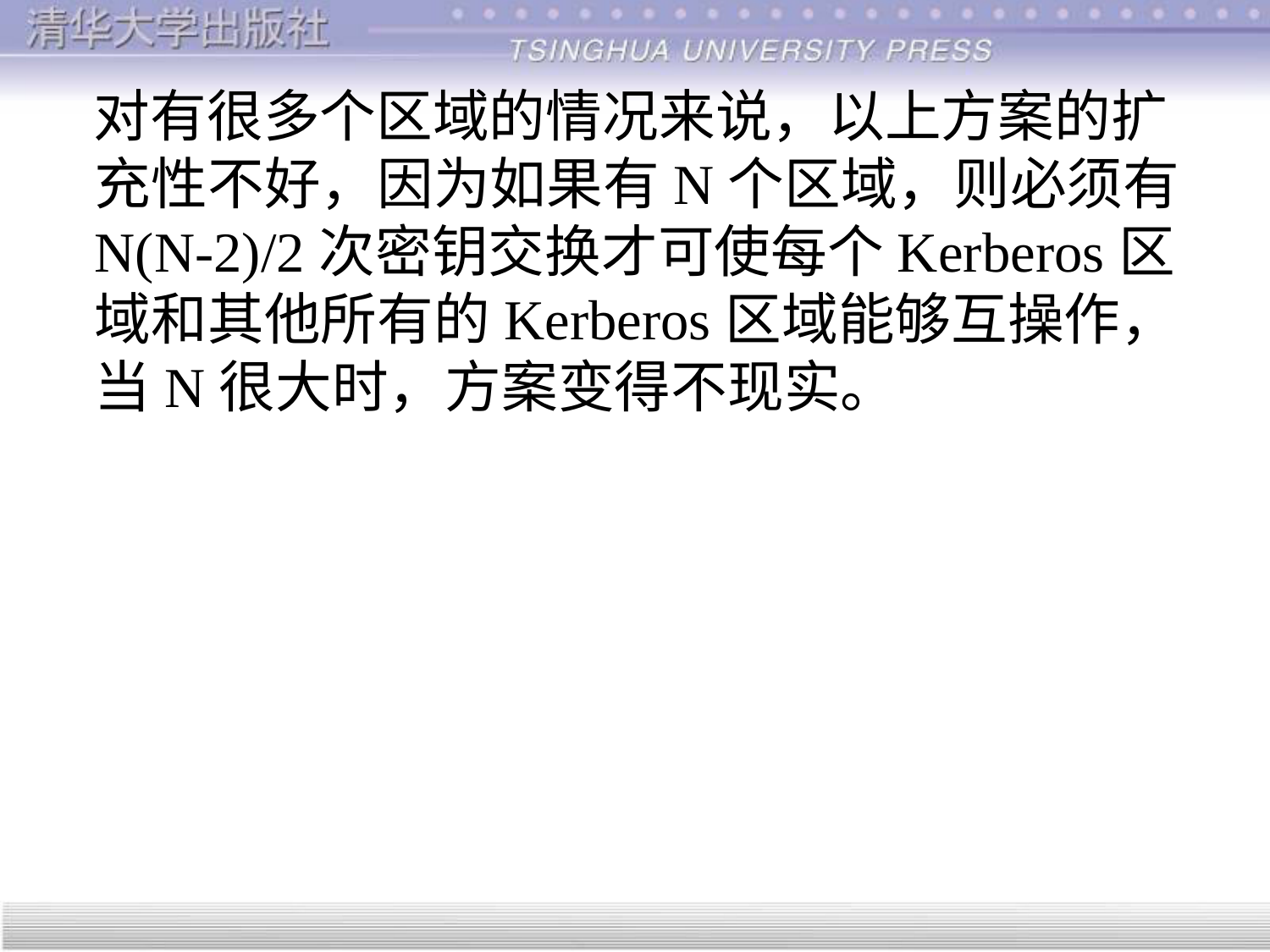

对有很多个区域的情况来说，以上方案的扩充性不好，因为如果有N个区域，则必须有N(N-2)/2次密钥交换才可使每个Kerberos区域和其他所有的Kerberos区域能够互操作，当N很大时，方案变得不现实。